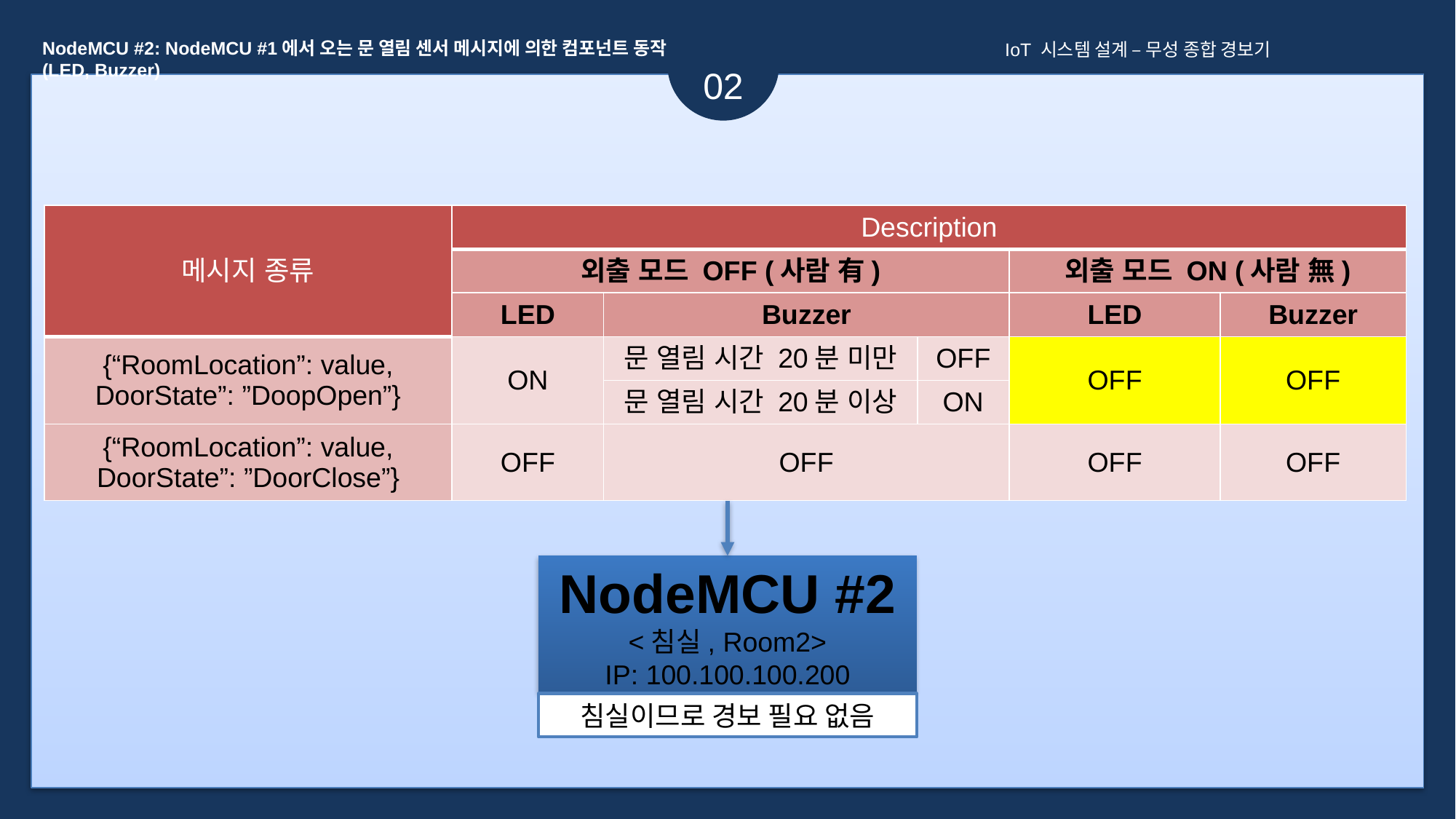

NodeMCU #2: NodeMCU #1에서 오는 문 열림 센서 메시지에 의한 컴포넌트 동작 (LED, Buzzer)
IoT 시스템 설계 – 무성 종합 경보기
02

| 메시지 종류 | Description |  |  |  |  |
| --- | --- | --- | --- | --- | --- |
|  | 외출 모드 OFF (사람 有) |  |  | 외출 모드 ON (사람 無) |  |
|  | LED | Buzzer |  | LED | Buzzer |
| {“RoomLocation”: value, DoorState”: ”DoopOpen”} | ON | 문 열림 시간 20분 미만 | OFF | OFF | OFF |
|  |  | 문 열림 시간 20분 이상 | ON |  |  |
| {“RoomLocation”: value, DoorState”: ”DoorClose”} | OFF | OFF |  | OFF | OFF |
NodeMCU #2
<침실, Room2>
IP: 100.100.100.200
침실이므로 경보 필요 없음